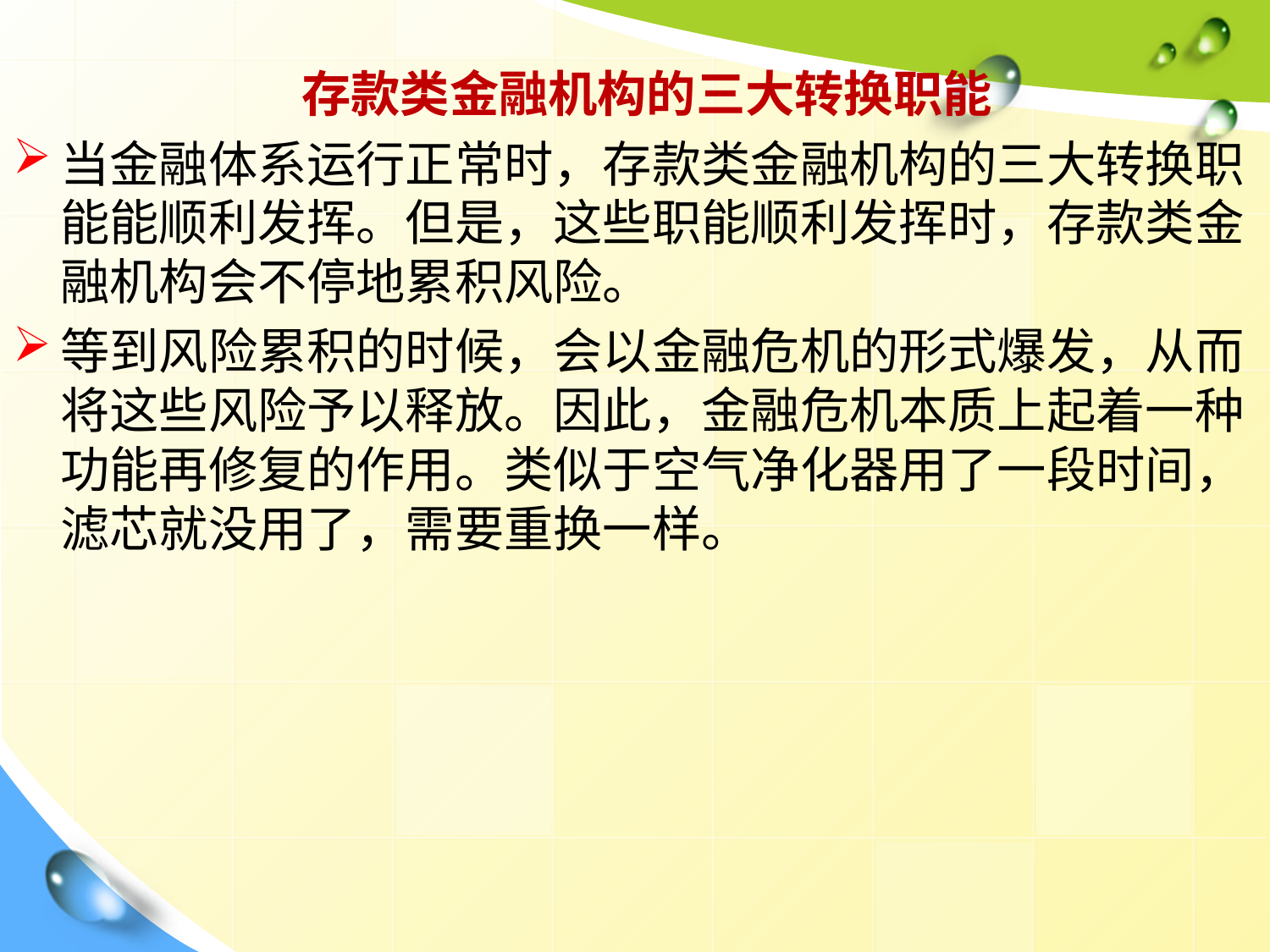

存款类金融机构的三大转换职能
当金融体系运行正常时，存款类金融机构的三大转换职能能顺利发挥。但是，这些职能顺利发挥时，存款类金融机构会不停地累积风险。
等到风险累积的时候，会以金融危机的形式爆发，从而将这些风险予以释放。因此，金融危机本质上起着一种功能再修复的作用。类似于空气净化器用了一段时间，滤芯就没用了，需要重换一样。